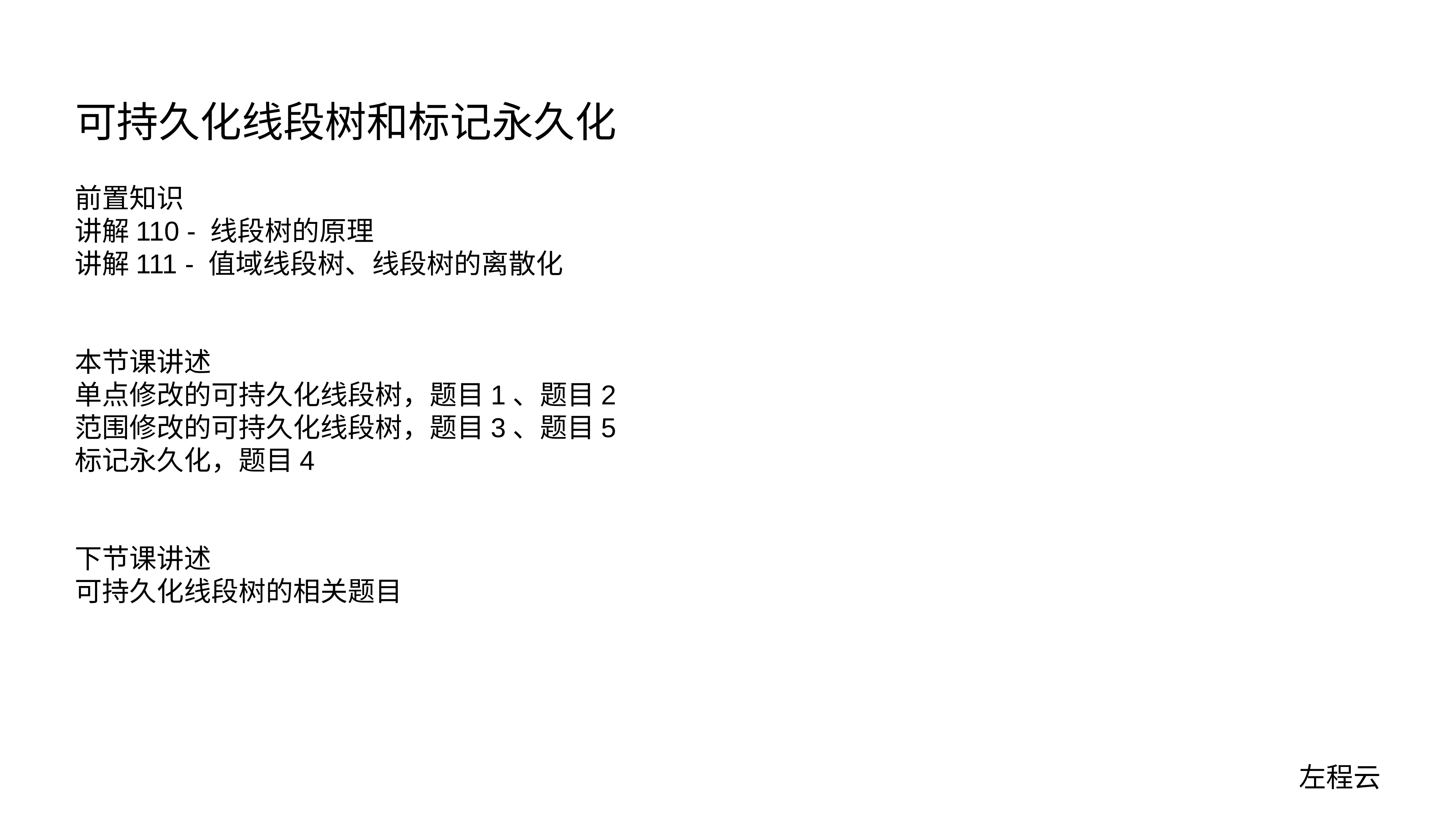

# 可持久化线段树和标记永久化
前置知识
讲解110 - 线段树的原理
讲解111 - 值域线段树、线段树的离散化

本节课讲述
单点修改的可持久化线段树，题目1、题目2
范围修改的可持久化线段树，题目3、题目5
标记永久化，题目4

下节课讲述
可持久化线段树的相关题目
左程云